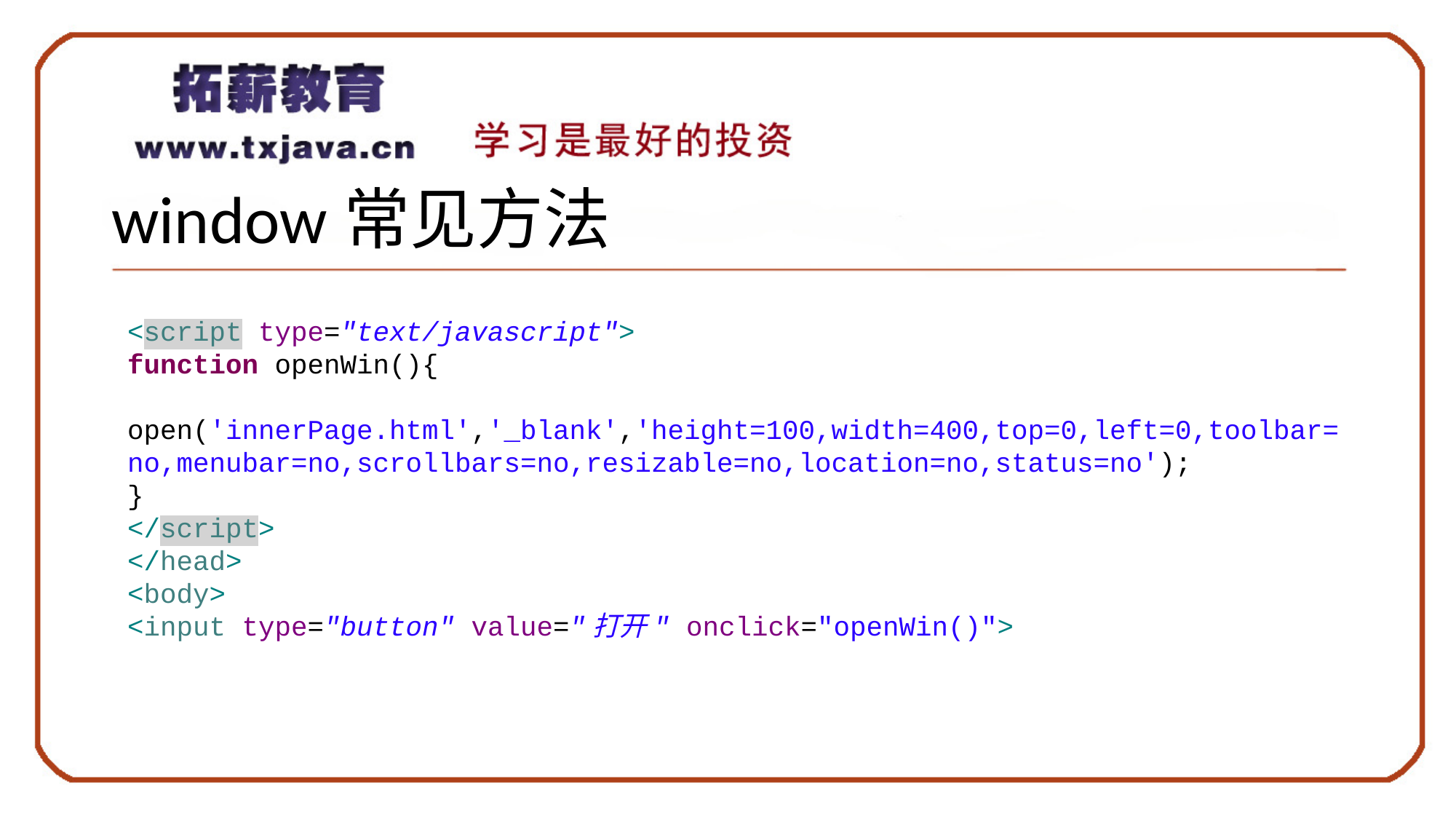

# window常见方法
<script type="text/javascript">
function openWin(){
	open('innerPage.html','_blank','height=100,width=400,top=0,left=0,toolbar=no,menubar=no,scrollbars=no,resizable=no,location=no,status=no');
}
</script>
</head>
<body>
<input type="button" value="打开" onclick="openWin()">